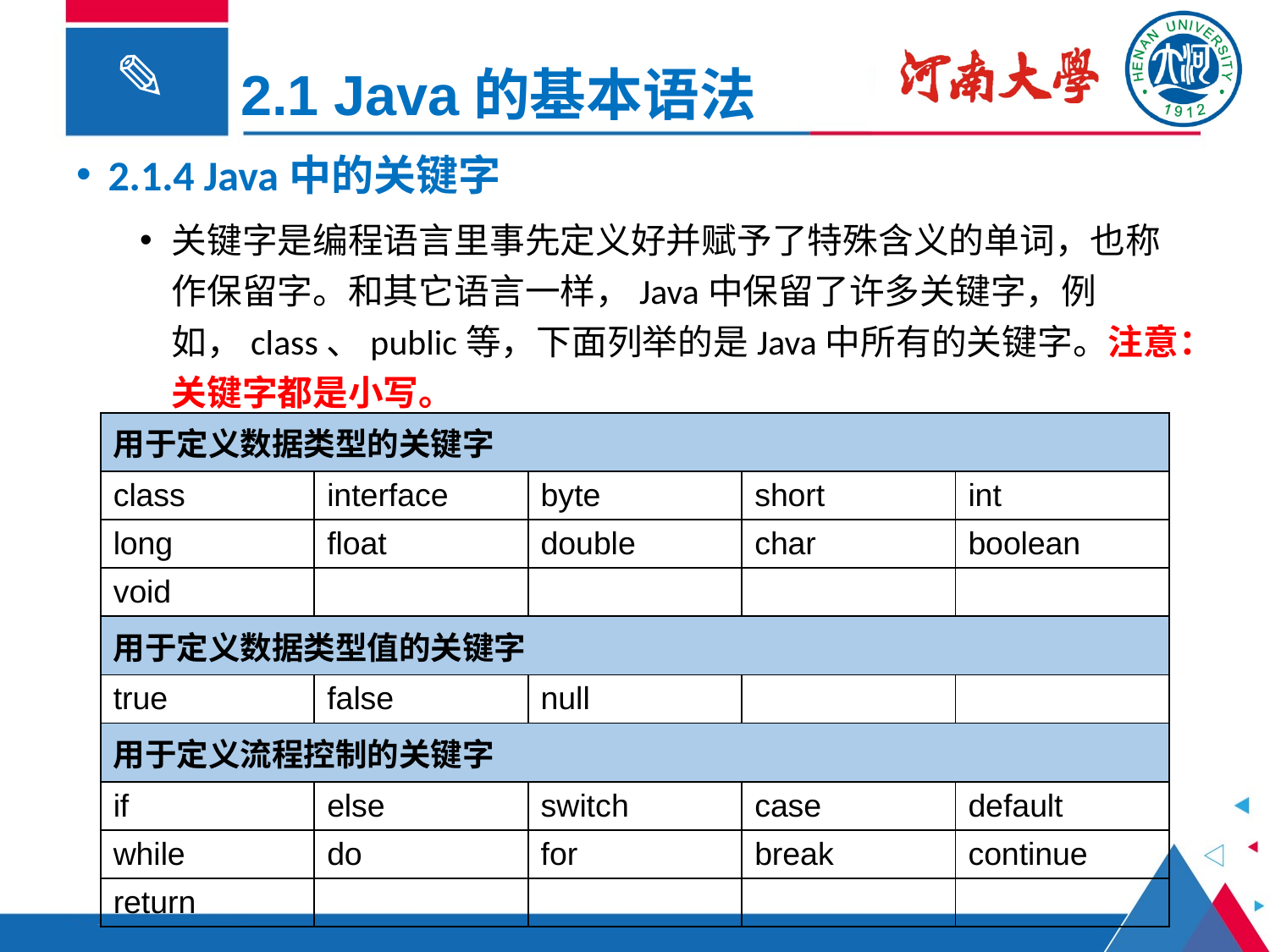

2.1 Java的基本语法
2.1.4 Java中的关键字
关键字是编程语言里事先定义好并赋予了特殊含义的单词，也称作保留字。和其它语言一样，Java中保留了许多关键字，例如，class、public等，下面列举的是Java中所有的关键字。注意：关键字都是小写。
| 用于定义数据类型的关键字 |  |  |  |  |
| --- | --- | --- | --- | --- |
| class | interface | byte | short | int |
| long | float | double | char | boolean |
| void |  |  |  |  |
| 用于定义数据类型值的关键字 |  |  |  |  |
| true | false | null |  |  |
| 用于定义流程控制的关键字 |  |  |  |  |
| if | else | switch | case | default |
| while | do | for | break | continue |
| return |  |  |  |  |